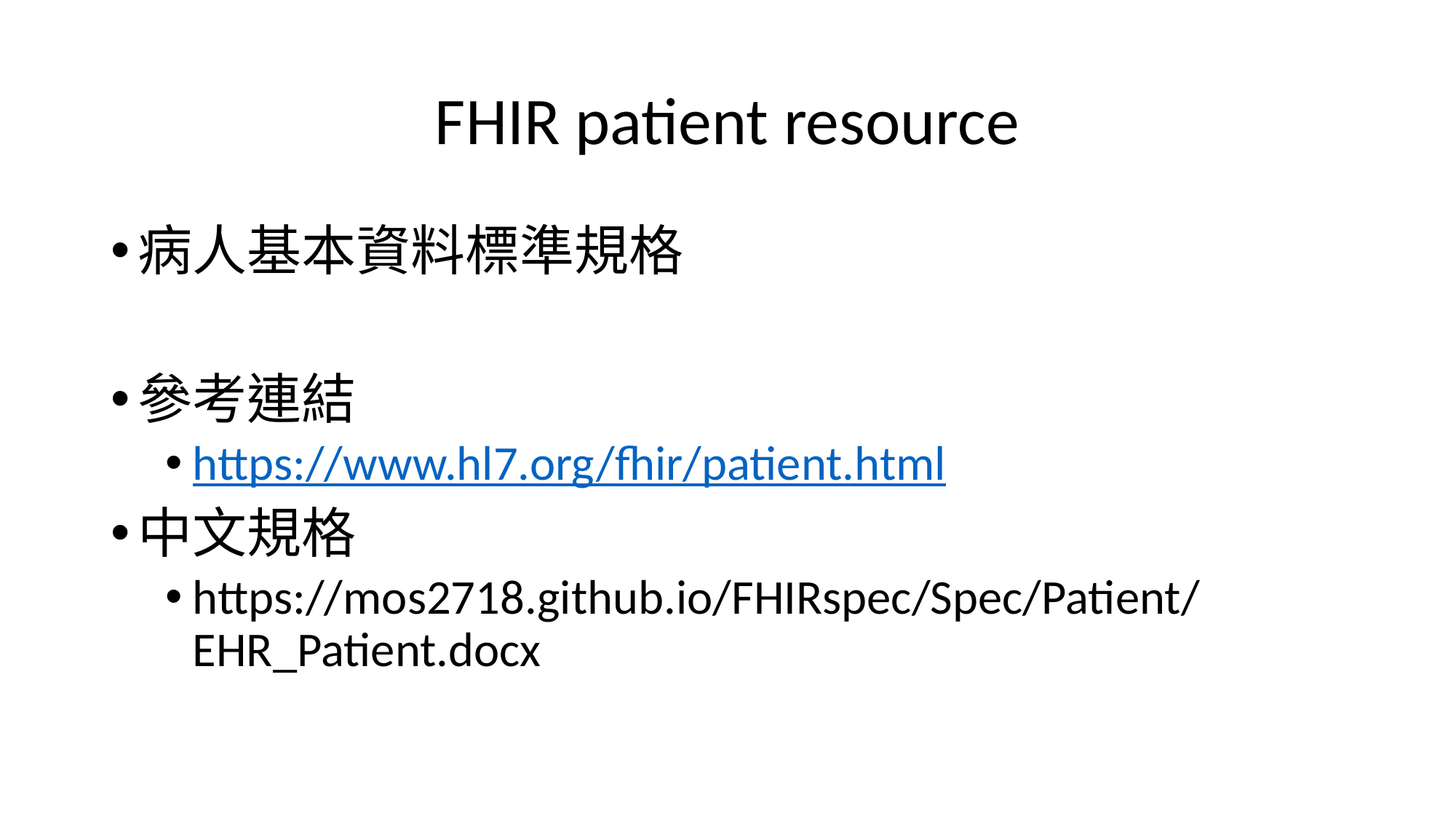

# FHIR patient resource
病人基本資料標準規格

參考連結
https://www.hl7.org/fhir/patient.html
中文規格
https://mos2718.github.io/FHIRspec/Spec/Patient/EHR_Patient.docx